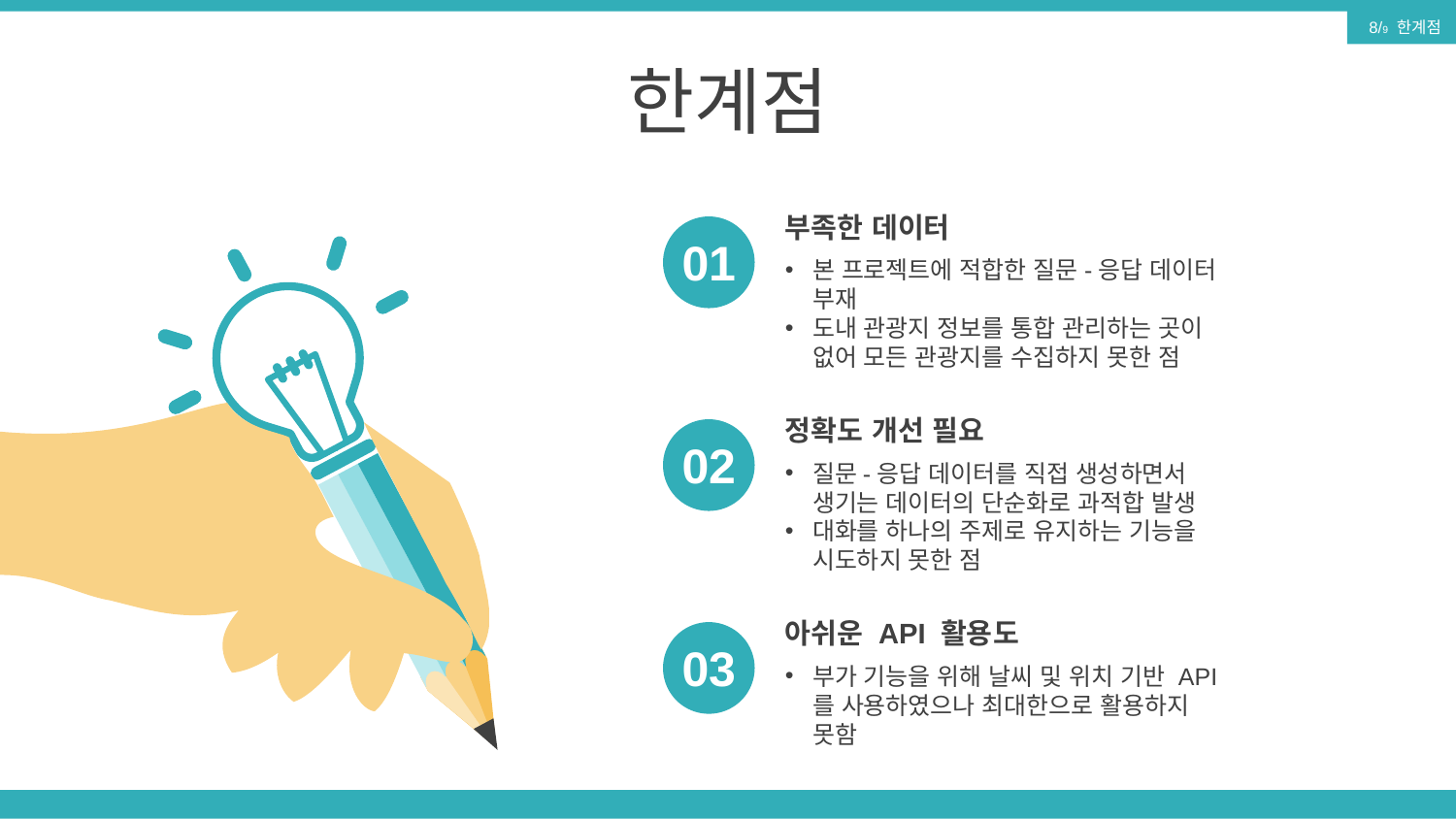

8/9 한계점
한계점
부족한 데이터
본 프로젝트에 적합한 질문-응답 데이터 부재
도내 관광지 정보를 통합 관리하는 곳이 없어 모든 관광지를 수집하지 못한 점

01

정확도 개선 필요
질문-응답 데이터를 직접 생성하면서 생기는 데이터의 단순화로 과적합 발생
대화를 하나의 주제로 유지하는 기능을 시도하지 못한 점

02
아쉬운 API 활용도
부가 기능을 위해 날씨 및 위치 기반 API를 사용하였으나 최대한으로 활용하지 못함

03